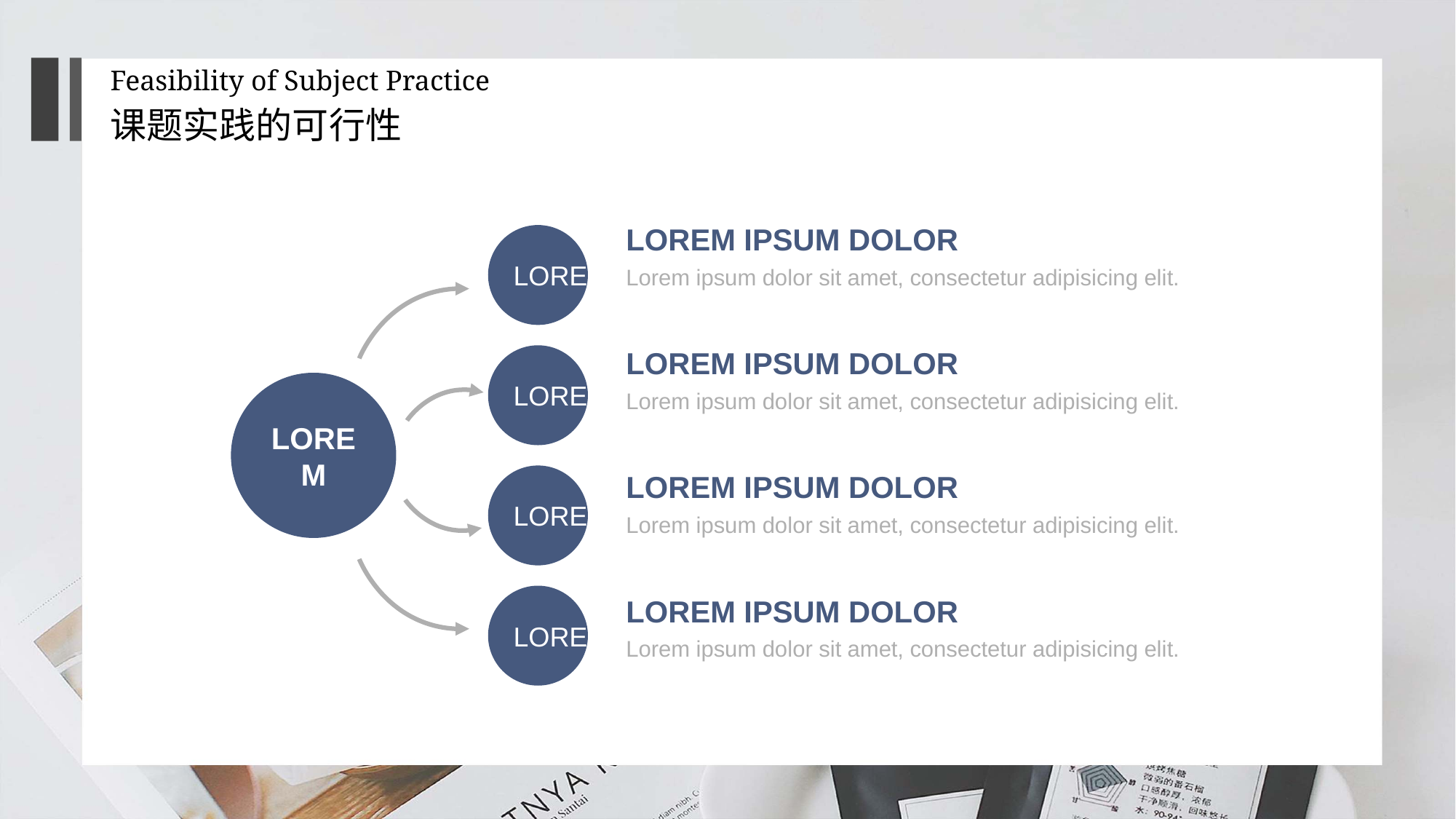

Feasibility of Subject Practice
课题实践的可行性
LOREM IPSUM DOLOR
LOREM
Lorem ipsum dolor sit amet, consectetur adipisicing elit.

LOREM IPSUM DOLOR
LOREM
LOREM
Lorem ipsum dolor sit amet, consectetur adipisicing elit.

LOREM IPSUM DOLOR
LOREM

Lorem ipsum dolor sit amet, consectetur adipisicing elit.

LOREM
LOREM IPSUM DOLOR
Lorem ipsum dolor sit amet, consectetur adipisicing elit.